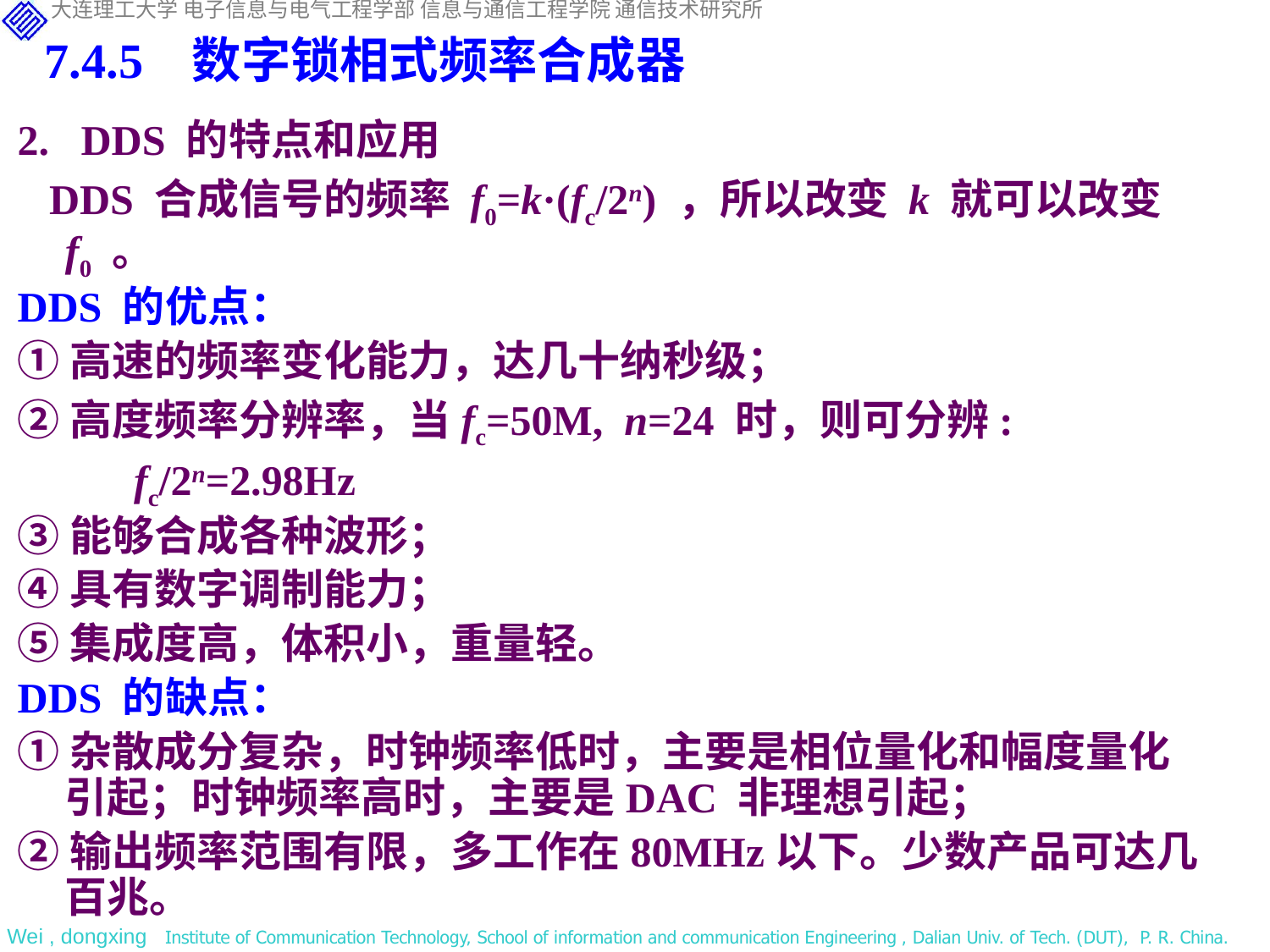

7.4.5   数字锁相式频率合成器
2.   DDS 的特点和应用
   DDS 合成信号的频率 f0=k·(fc/2n) ，所以改变 k 就可以改变f0 。
DDS 的优点：
①高速的频率变化能力，达几十纳秒级；
②高度频率分辨率，当fc=50M,  n=24 时，则可分辨:
           fc/2n=2.98Hz
③能够合成各种波形；
④具有数字调制能力；
⑤集成度高，体积小，重量轻。
DDS 的缺点：
①杂散成分复杂，时钟频率低时，主要是相位量化和幅度量化引起；时钟频率高时，主要是DAC 非理想引起；
②输出频率范围有限，多工作在80MHz以下。少数产品可达几百兆。